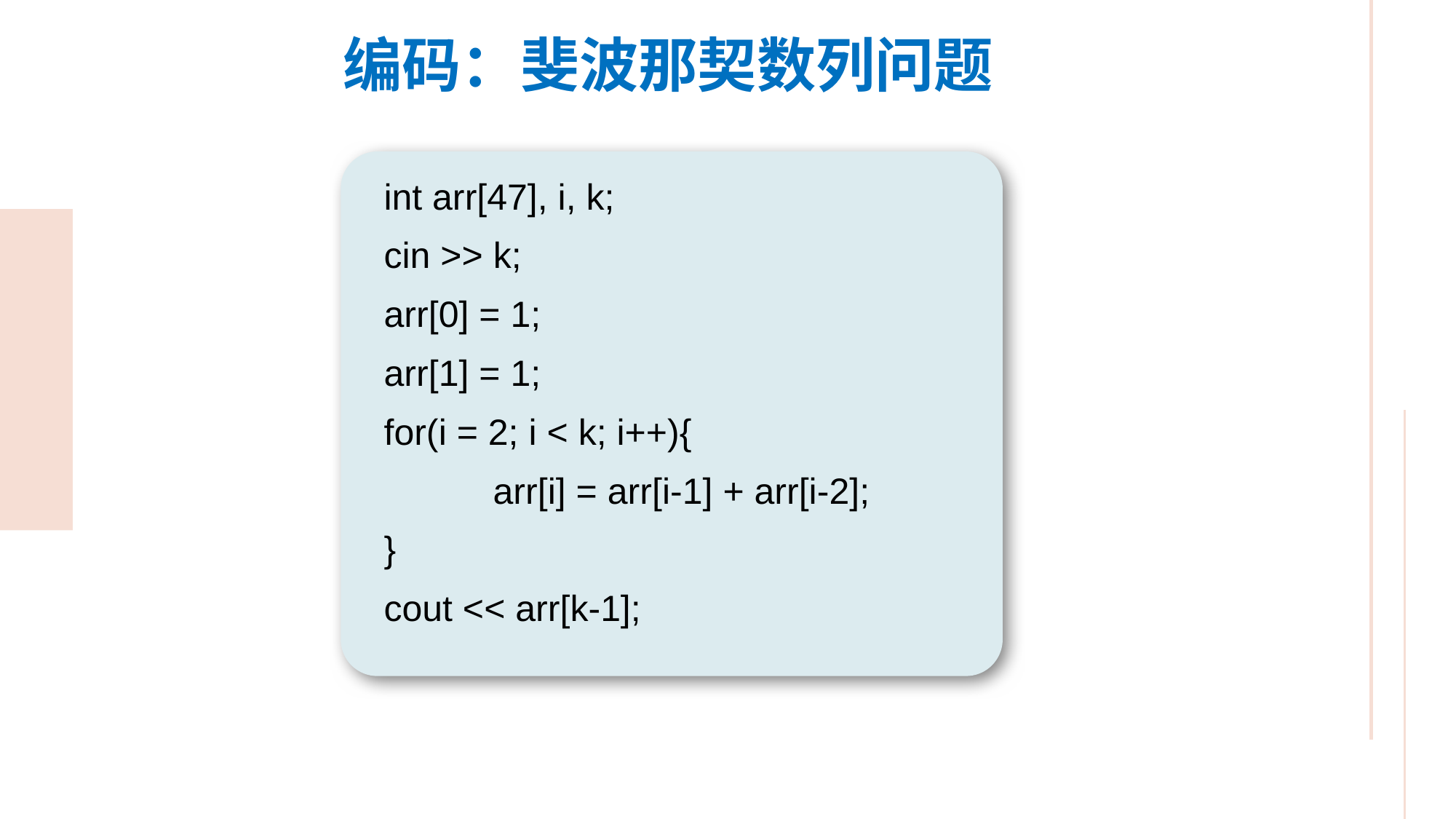

编码：斐波那契数列问题

int arr[47], i, k;
cin >> k;
arr[0] = 1;
arr[1] = 1;
for(i = 2; i < k; i++){
	arr[i] = arr[i-1] + arr[i-2];
}
cout << arr[k-1];